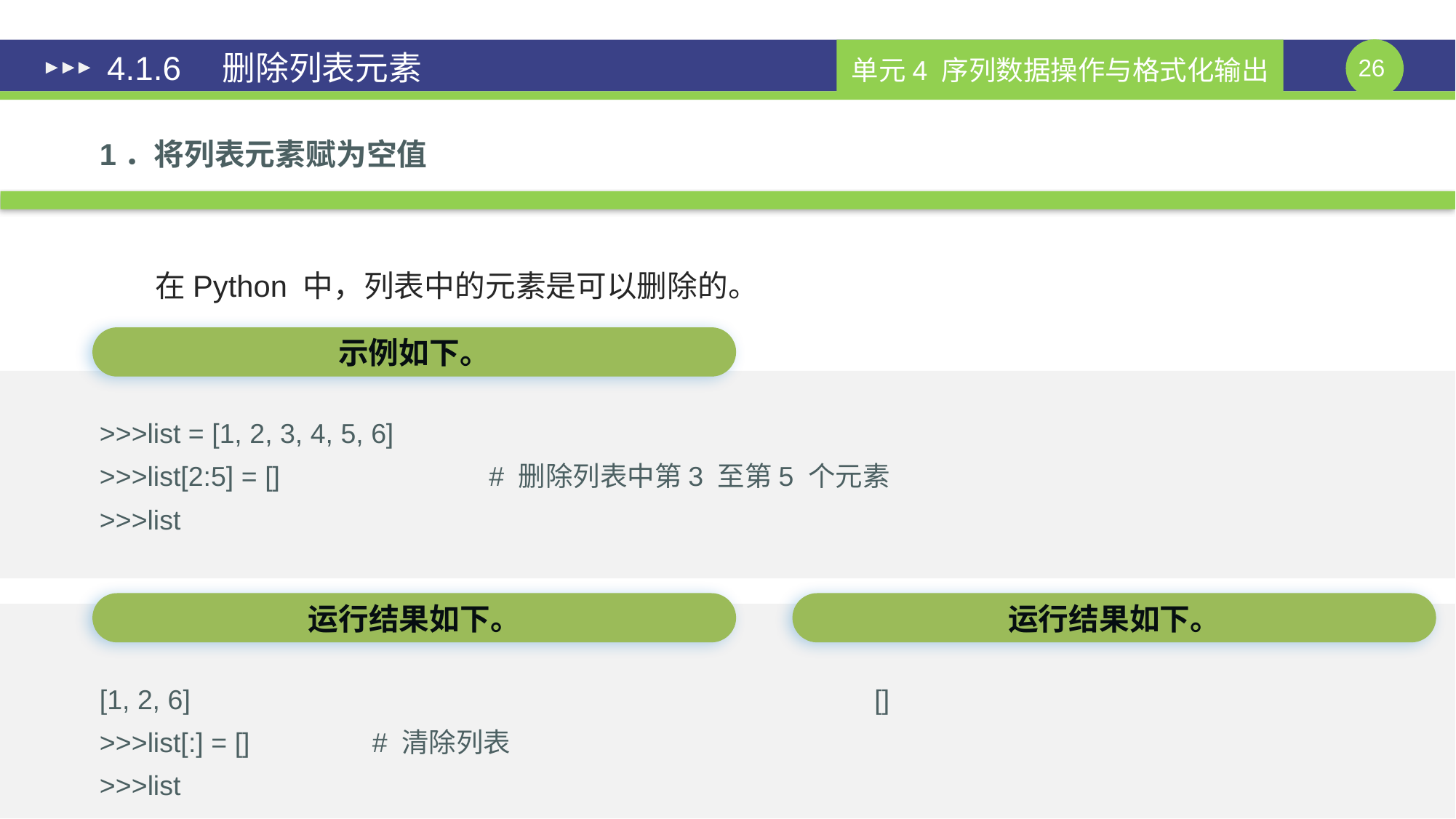

# 4.1.6　删除列表元素
1．将列表元素赋为空值

在Python 中，列表中的元素是可以删除的。
示例如下。

>>>list = [1, 2, 3, 4, 5, 6]
>>>list[2:5] = []		 # 删除列表中第3 至第5 个元素
>>>list
运行结果如下。
运行结果如下。

[1, 2, 6]
>>>list[:] = [] 		# 清除列表
>>>list
[]